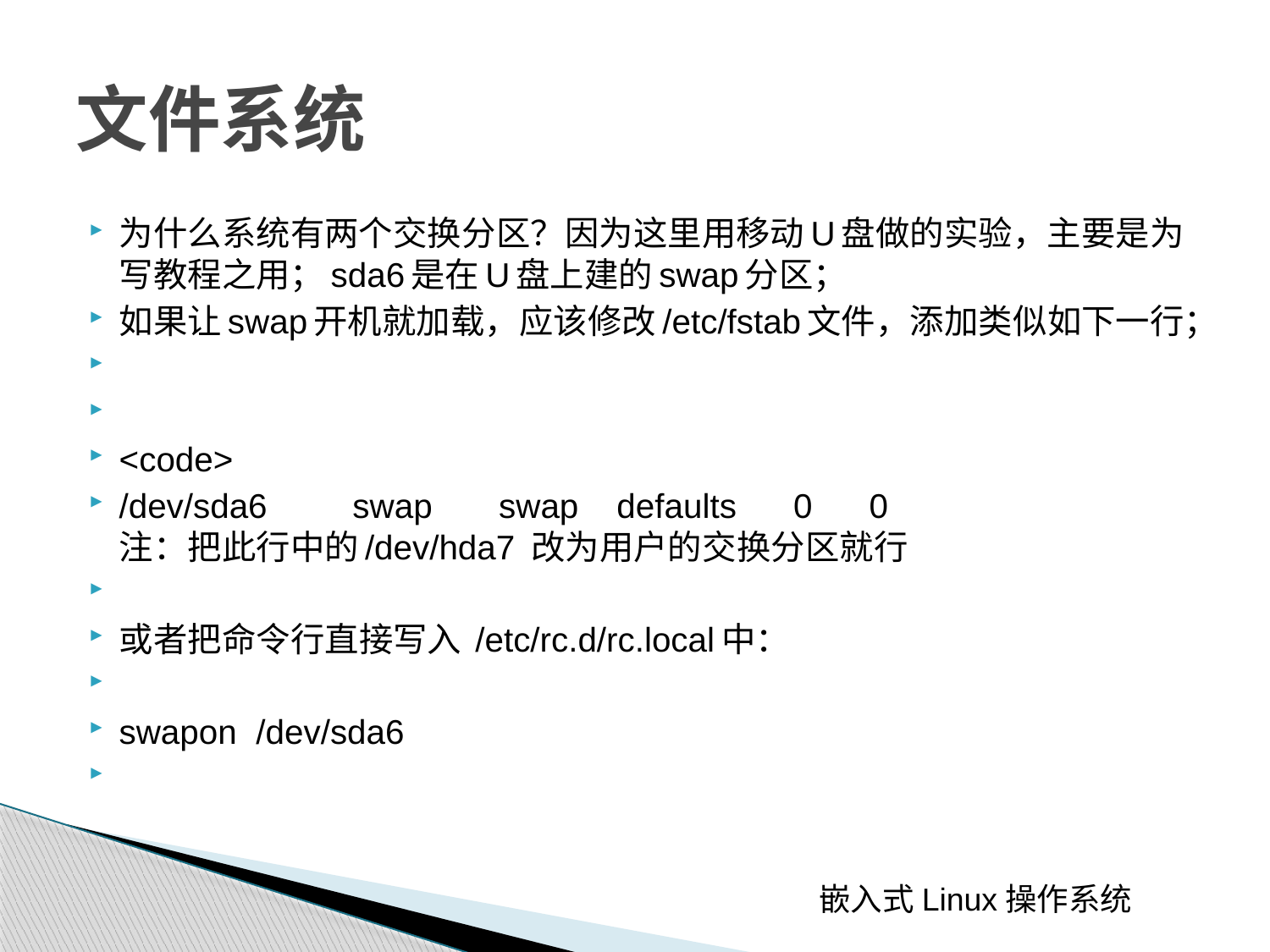

# 文件系统
为什么系统有两个交换分区？因为这里用移动U盘做的实验，主要是为写教程之用；sda6是在U盘上建的swap分区；
如果让swap开机就加载，应该修改/etc/fstab文件，添加类似如下一行；

<code>
/dev/sda6         swap       swap    defaults      0      0  注：把此行中的/dev/hda7 改为用户的交换分区就行

或者把命令行直接写入 /etc/rc.d/rc.local中：

swapon  /dev/sda6

         嵌入式Linux操作系统